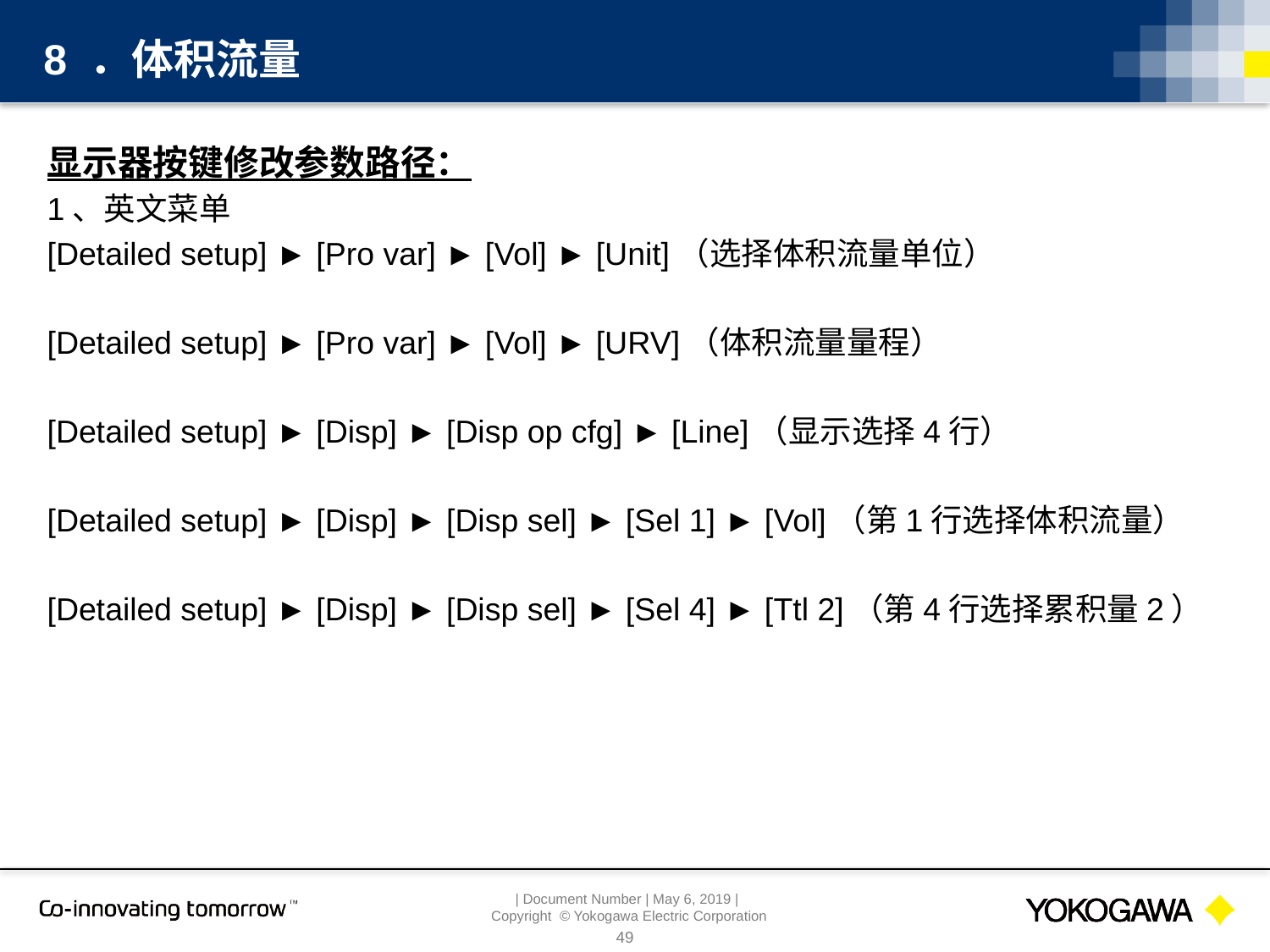

8 ．体积流量

显示器按键修改参数路径：
1、英文菜单
[Detailed setup] ► [Pro var] ► [Vol] ► [Unit]（选择体积流量单位）

[Detailed setup] ► [Pro var] ► [Vol] ► [URV]（体积流量量程）

[Detailed setup] ► [Disp] ► [Disp op cfg] ► [Line]（显示选择4行）

[Detailed setup] ► [Disp] ► [Disp sel] ► [Sel 1] ► [Vol]（第1行选择体积流量）

[Detailed setup] ► [Disp] ► [Disp sel] ► [Sel 4] ► [Ttl 2]（第4行选择累积量2）